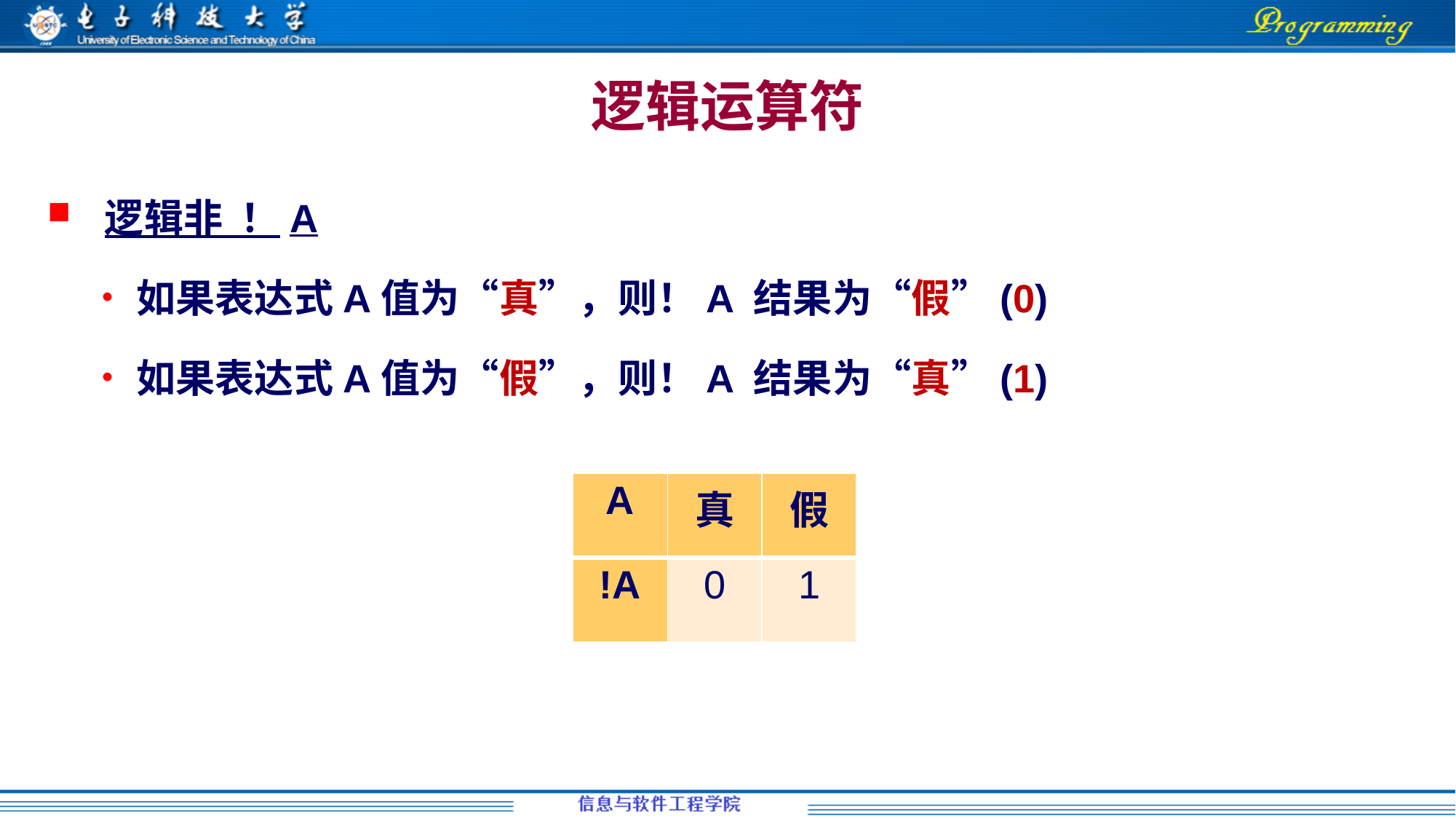

# 逻辑运算符
逻辑非  ！A
如果表达式A值为“真”，则！A 结果为“假”(0)
如果表达式A值为“假”，则！A 结果为“真”(1)

| A | 真 | 假 |
| --- | --- | --- |
| !A | 0 | 1 |